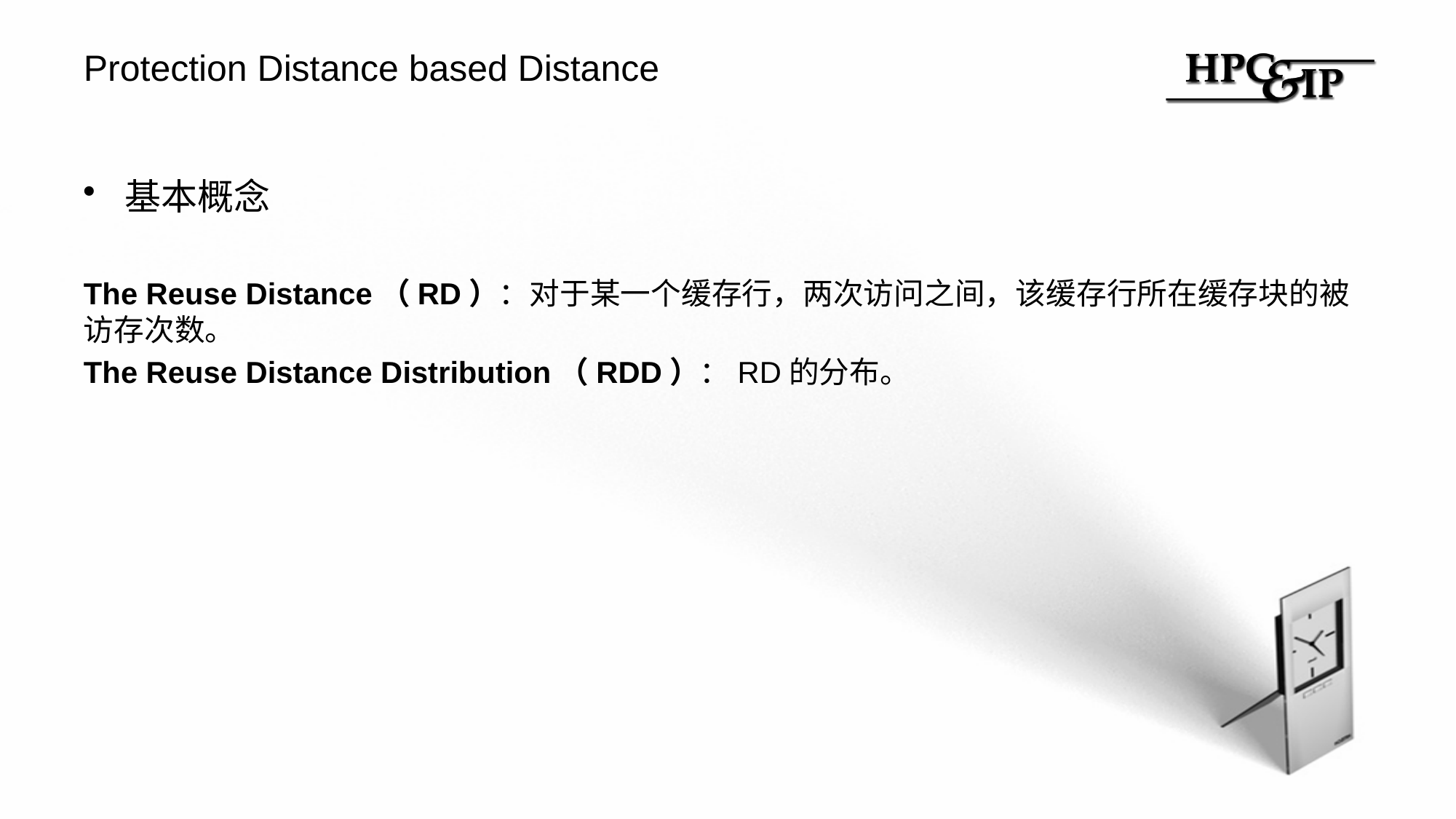

# Protection Distance based Distance

基本概念

The Reuse Distance（RD）：对于某一个缓存行，两次访问之间，该缓存行所在缓存块的被访存次数。
The Reuse Distance Distribution（RDD）：RD的分布。